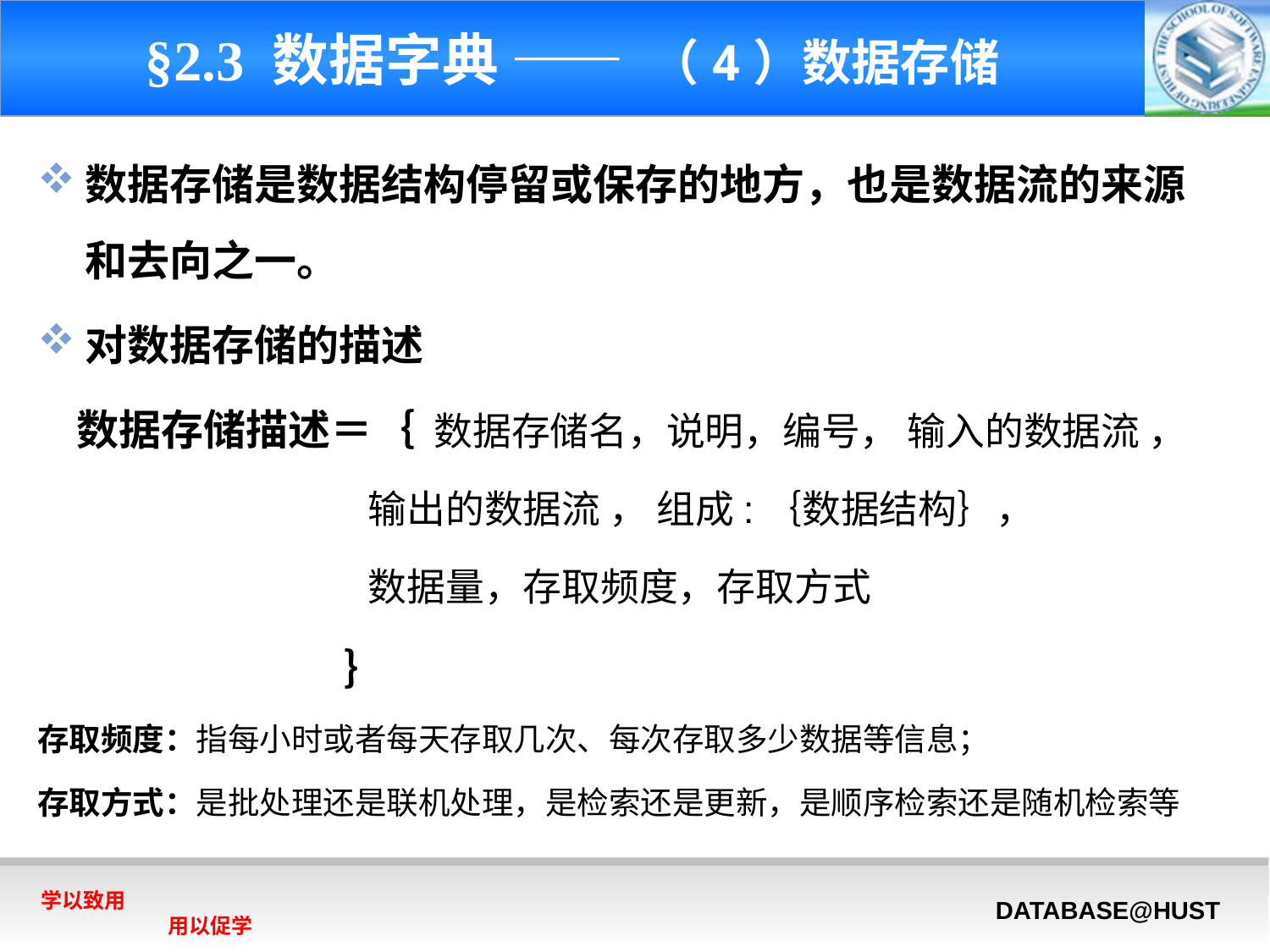

# §2.3 数据字典 ——  （4）数据存储
数据存储是数据结构停留或保存的地方，也是数据流的来源和去向之一。
对数据存储的描述
   数据存储描述＝｛  数据存储名，说明，编号， 输入的数据流 ，
                                     输出的数据流 ， 组成:｛数据结构｝，
                                     数据量，存取频度，存取方式
                                     ｝
存取频度：指每小时或者每天存取几次、每次存取多少数据等信息；
存取方式：是批处理还是联机处理，是检索还是更新，是顺序检索还是随机检索等